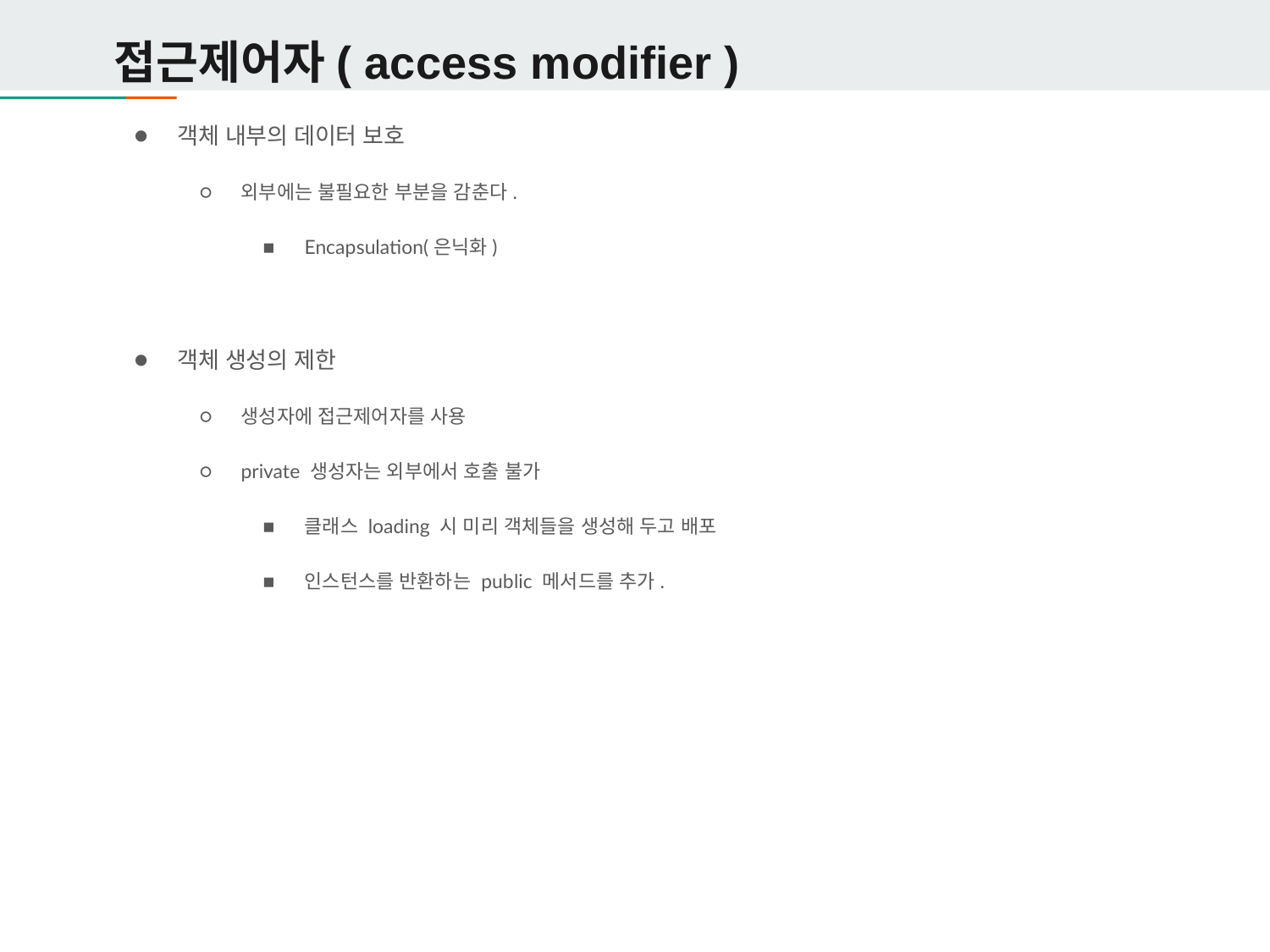

# 접근제어자( access modifier )
객체 내부의 데이터 보호
외부에는 불필요한 부분을 감춘다.
Encapsulation(은닉화)

객체 생성의 제한
생성자에 접근제어자를 사용
private 생성자는 외부에서 호출 불가
클래스 loading 시 미리 객체들을 생성해 두고 배포
인스턴스를 반환하는 public 메서드를 추가.